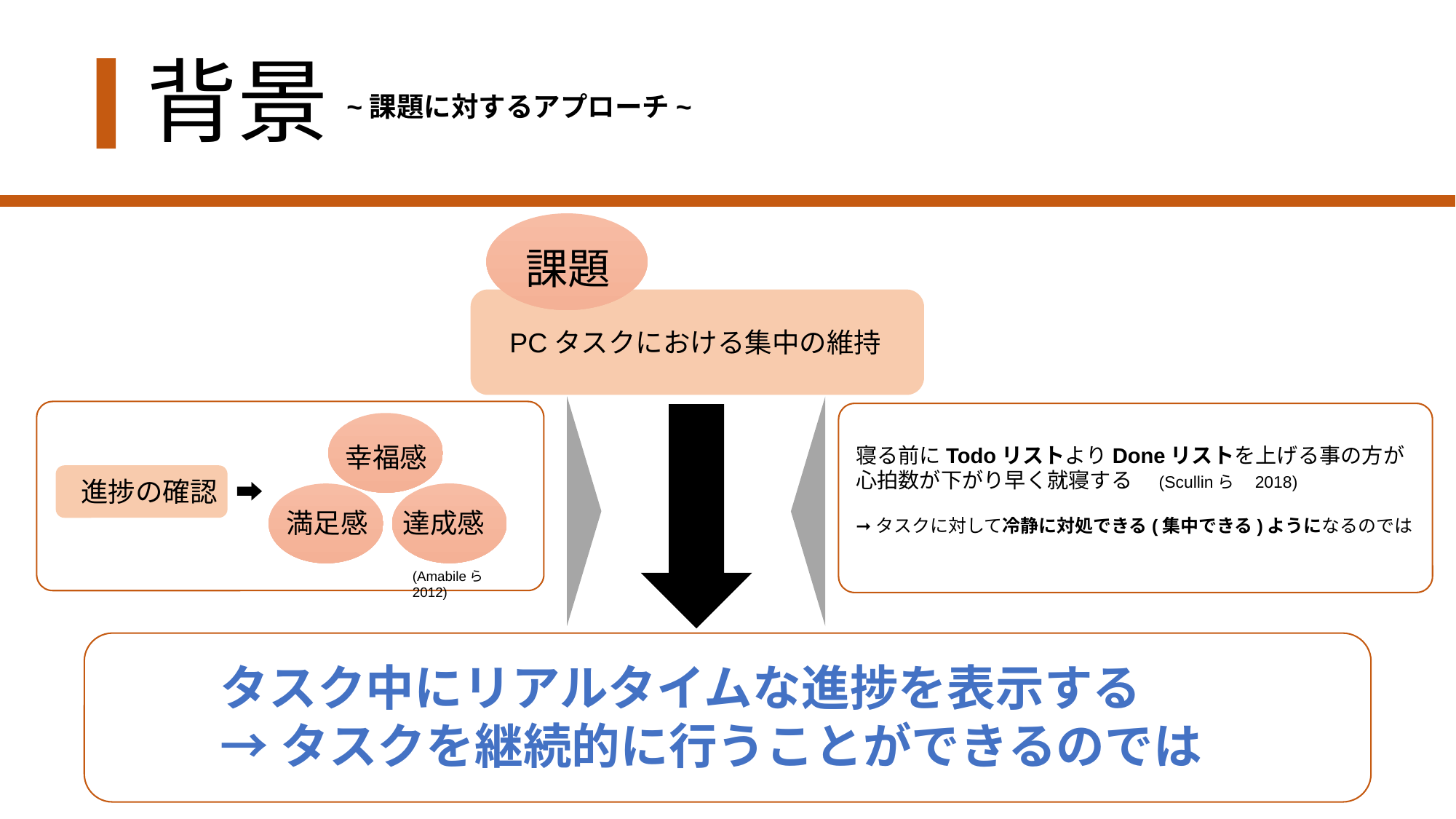

背景

~課題に対するアプローチ~

課題

PCタスクにおける集中の維持

幸福感
寝る前にTodoリストよりDoneリストを上げる事の方が
心拍数が下がり早く就寝する　(Scullinら　2018)

➞タスクに対して冷静に対処できる(集中できる)ようになるのでは

進捗の確認   ➡

満足感
達成感
(Amabileら　2012)

タスク中にリアルタイムな進捗を表示する
→タスクを継続的に行うことができるのでは